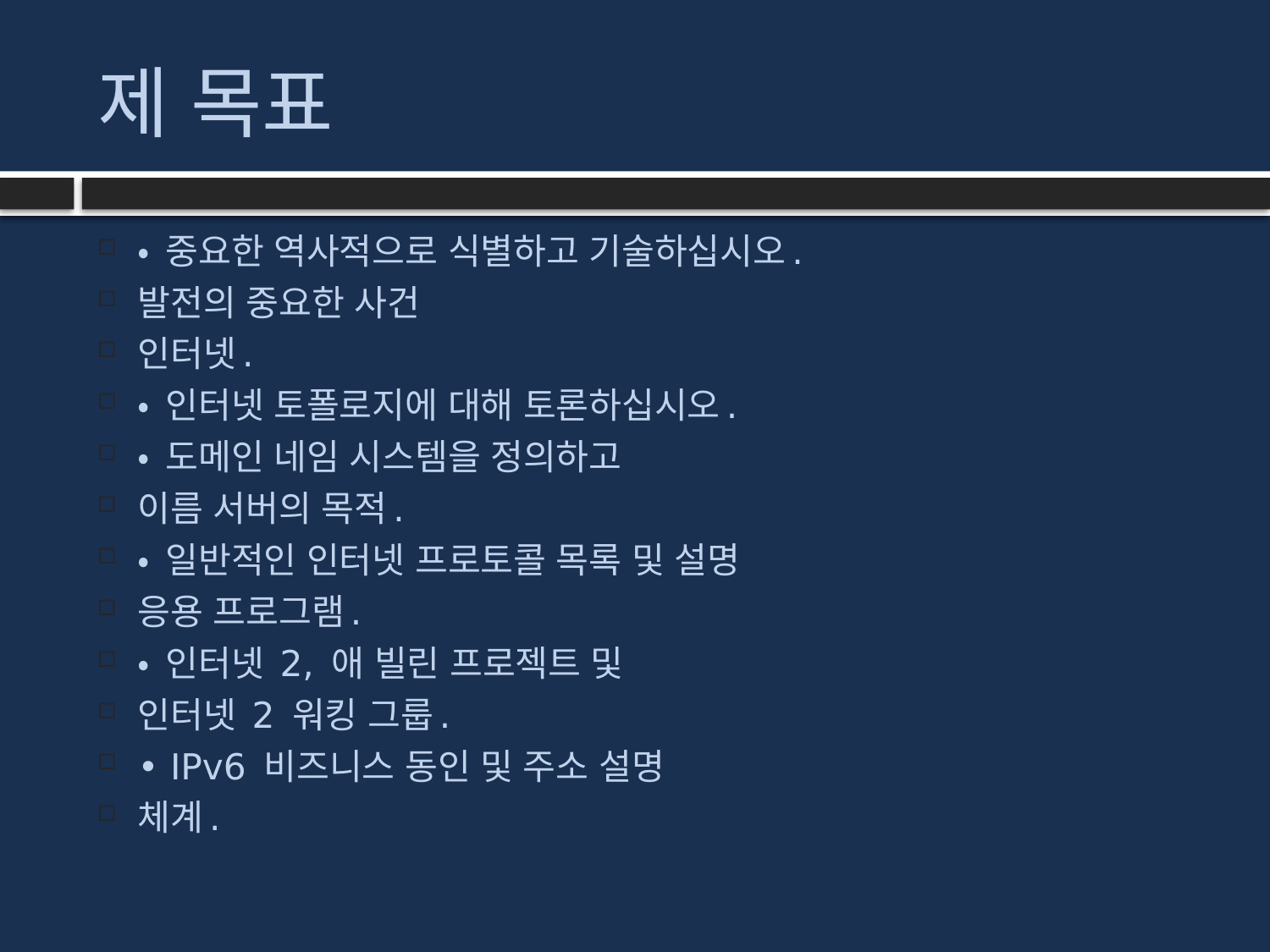

# 제 목표
• 중요한 역사적으로 식별하고 기술하십시오.
발전의 중요한 사건
인터넷.
• 인터넷 토폴로지에 대해 토론하십시오.
• 도메인 네임 시스템을 정의하고
이름 서버의 목적.
• 일반적인 인터넷 프로토콜 목록 및 설명
응용 프로그램.
• 인터넷 2, 애 빌린 프로젝트 및
인터넷 2 워킹 그룹.
• IPv6 비즈니스 동인 및 주소 설명
체계.